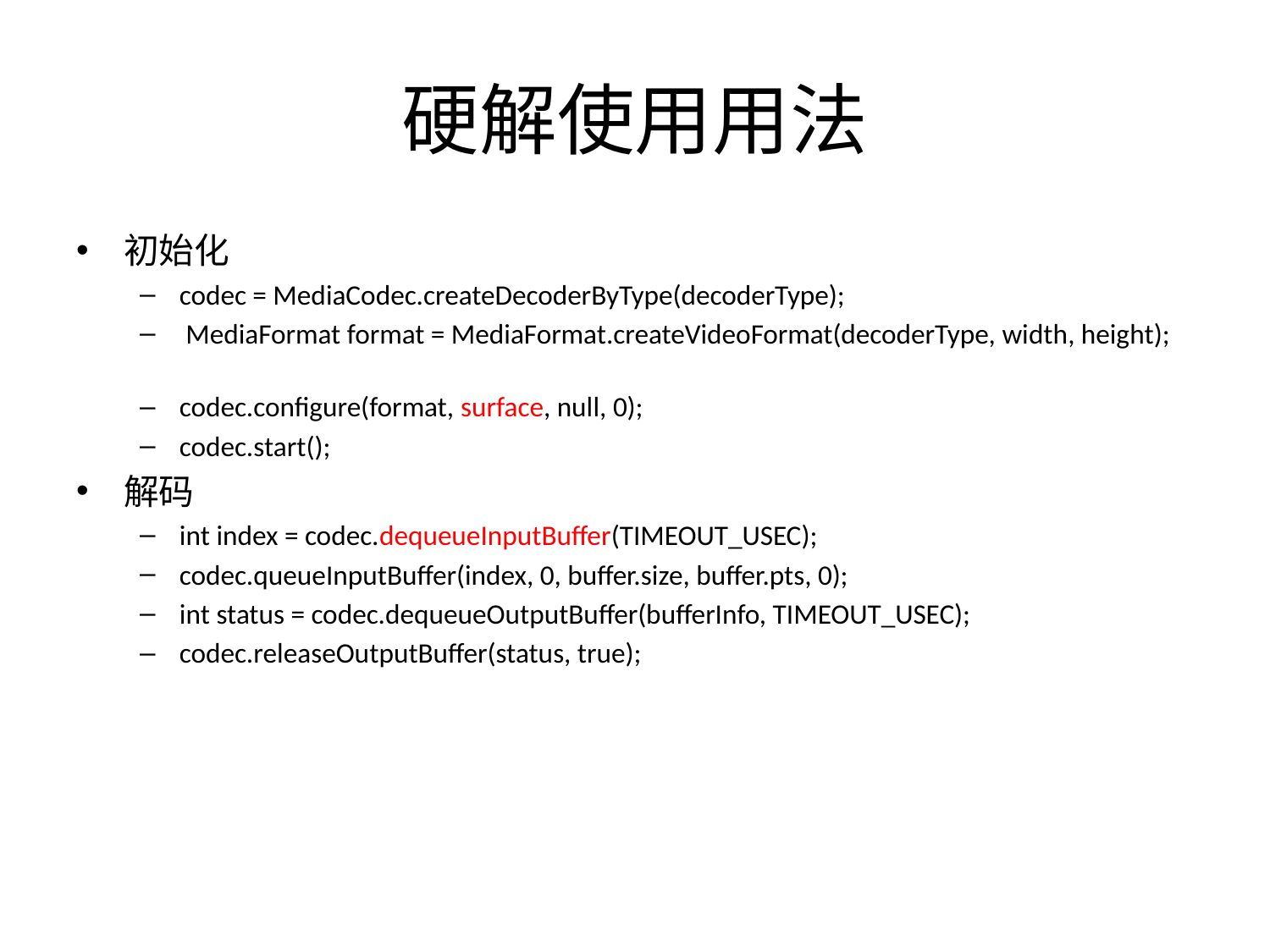

# 硬解使用用法
初始化
codec = MediaCodec.createDecoderByType(decoderType);
 MediaFormat format = MediaFormat.createVideoFormat(decoderType, width, height);
codec.configure(format, surface, null, 0);
codec.start();
解码
int index = codec.dequeueInputBuffer(TIMEOUT_USEC);
codec.queueInputBuffer(index, 0, buffer.size, buffer.pts, 0);
int status = codec.dequeueOutputBuffer(bufferInfo, TIMEOUT_USEC);
codec.releaseOutputBuffer(status, true);